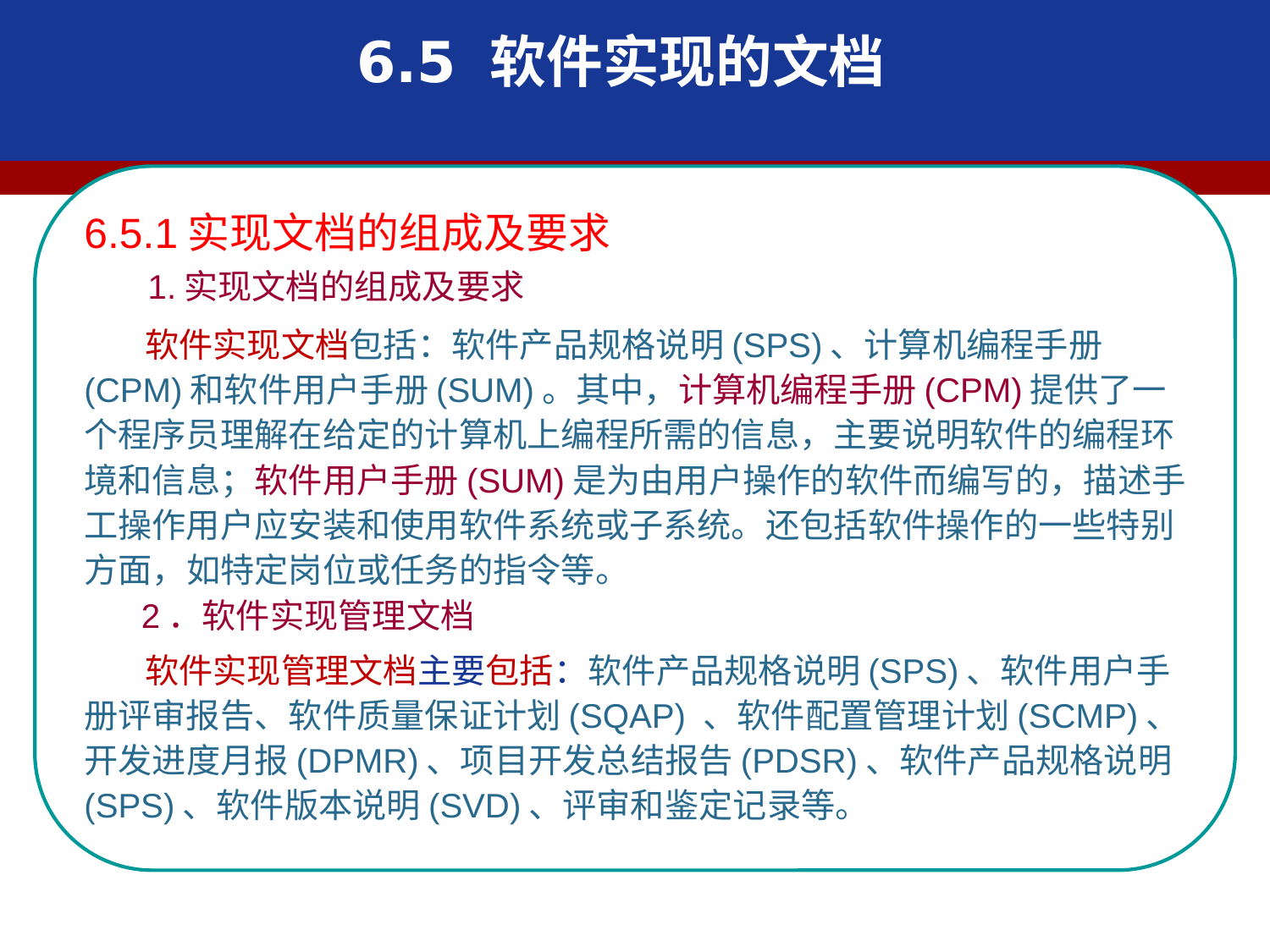

6.5 软件实现的文档

6.5.1实现文档的组成及要求
       1.实现文档的组成及要求
       软件实现文档包括：软件产品规格说明(SPS)、计算机编程手册(CPM)和软件用户手册(SUM)。其中，计算机编程手册(CPM)提供了一个程序员理解在给定的计算机上编程所需的信息，主要说明软件的编程环境和信息；软件用户手册(SUM)是为由用户操作的软件而编写的，描述手工操作用户应安装和使用软件系统或子系统。还包括软件操作的一些特别方面，如特定岗位或任务的指令等。
      2．软件实现管理文档
       软件实现管理文档主要包括：软件产品规格说明(SPS)、软件用户手册评审报告、软件质量保证计划(SQAP) 、软件配置管理计划(SCMP)、开发进度月报(DPMR)、项目开发总结报告(PDSR)、软件产品规格说明(SPS)、软件版本说明(SVD)、评审和鉴定记录等。